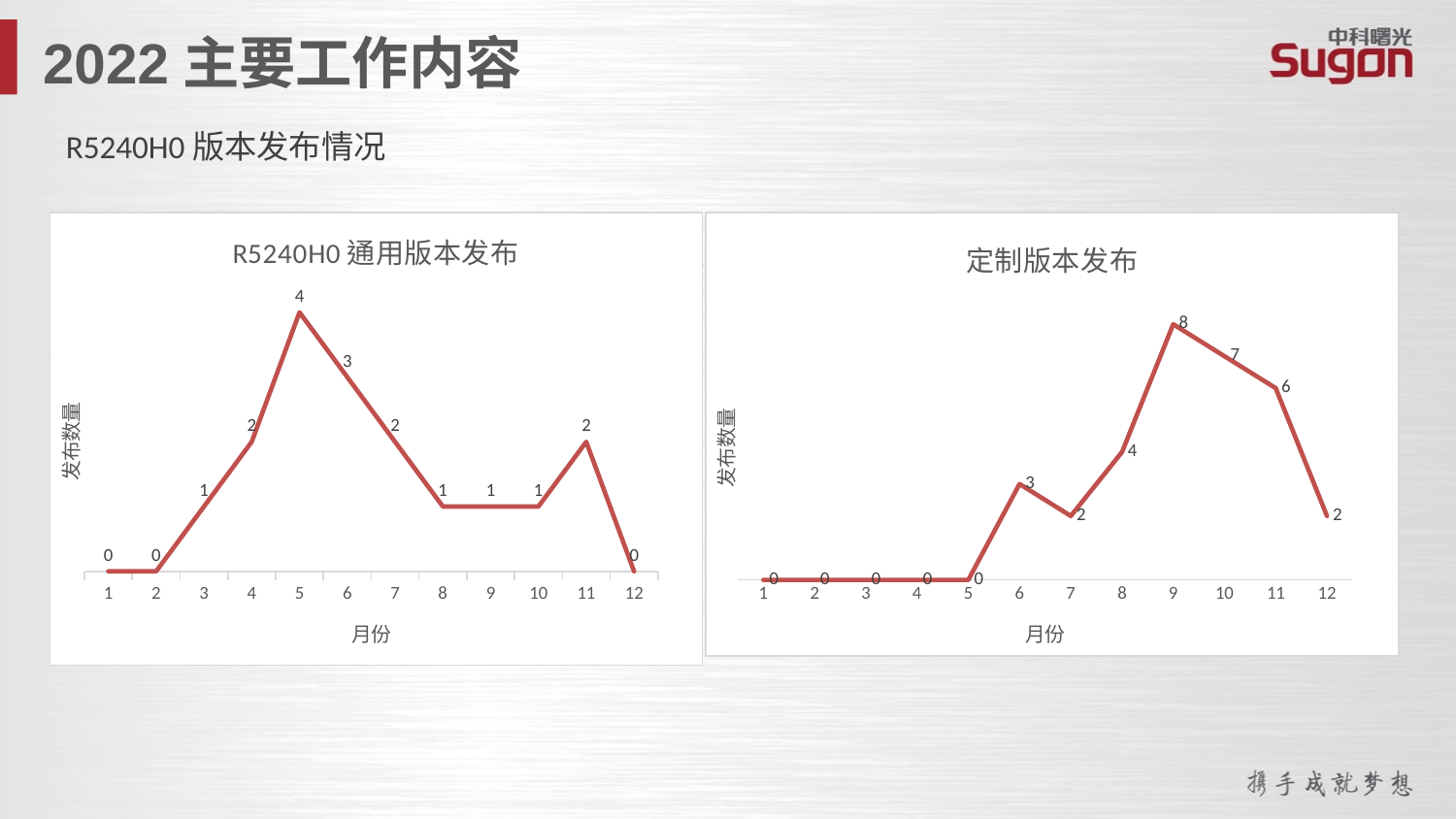

2022主要工作内容

R5240H0版本发布情况

### Chart: R5240H0通用版本发布

| Category |  |
|---|---|

### Chart: 定制版本发布

| Category |  |
|---|---|